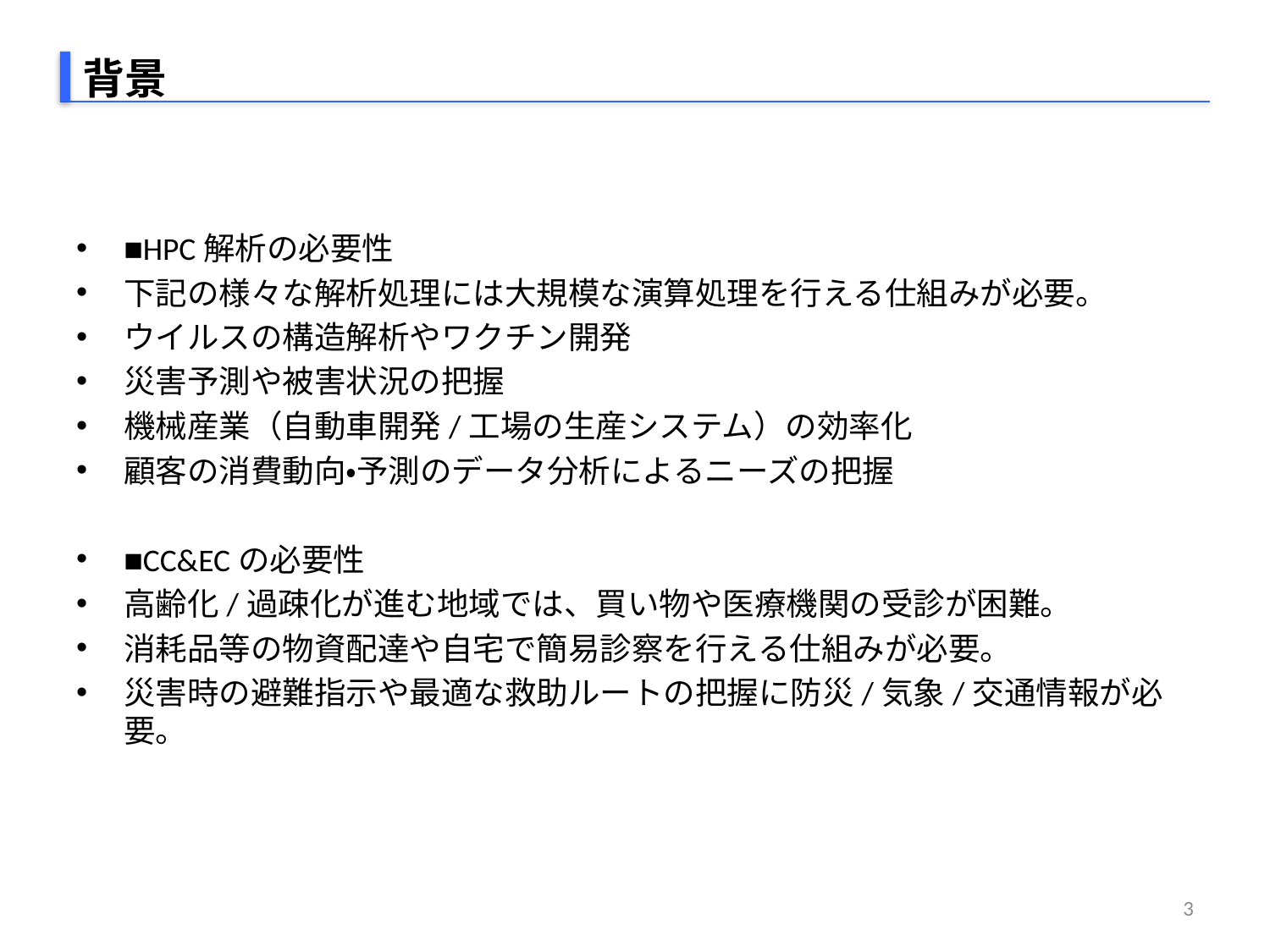

#
背景

■HPC解析の必要性
下記の様々な解析処理には大規模な演算処理を行える仕組みが必要。
ウイルスの構造解析やワクチン開発
災害予測や被害状況の把握
機械産業（自動車開発/工場の生産システム）の効率化
顧客の消費動向・予測のデータ分析によるニーズの把握

■CC&ECの必要性
高齢化/過疎化が進む地域では、買い物や医療機関の受診が困難。
消耗品等の物資配達や自宅で簡易診察を行える仕組みが必要。
災害時の避難指示や最適な救助ルートの把握に防災/気象/交通情報が必要。

3